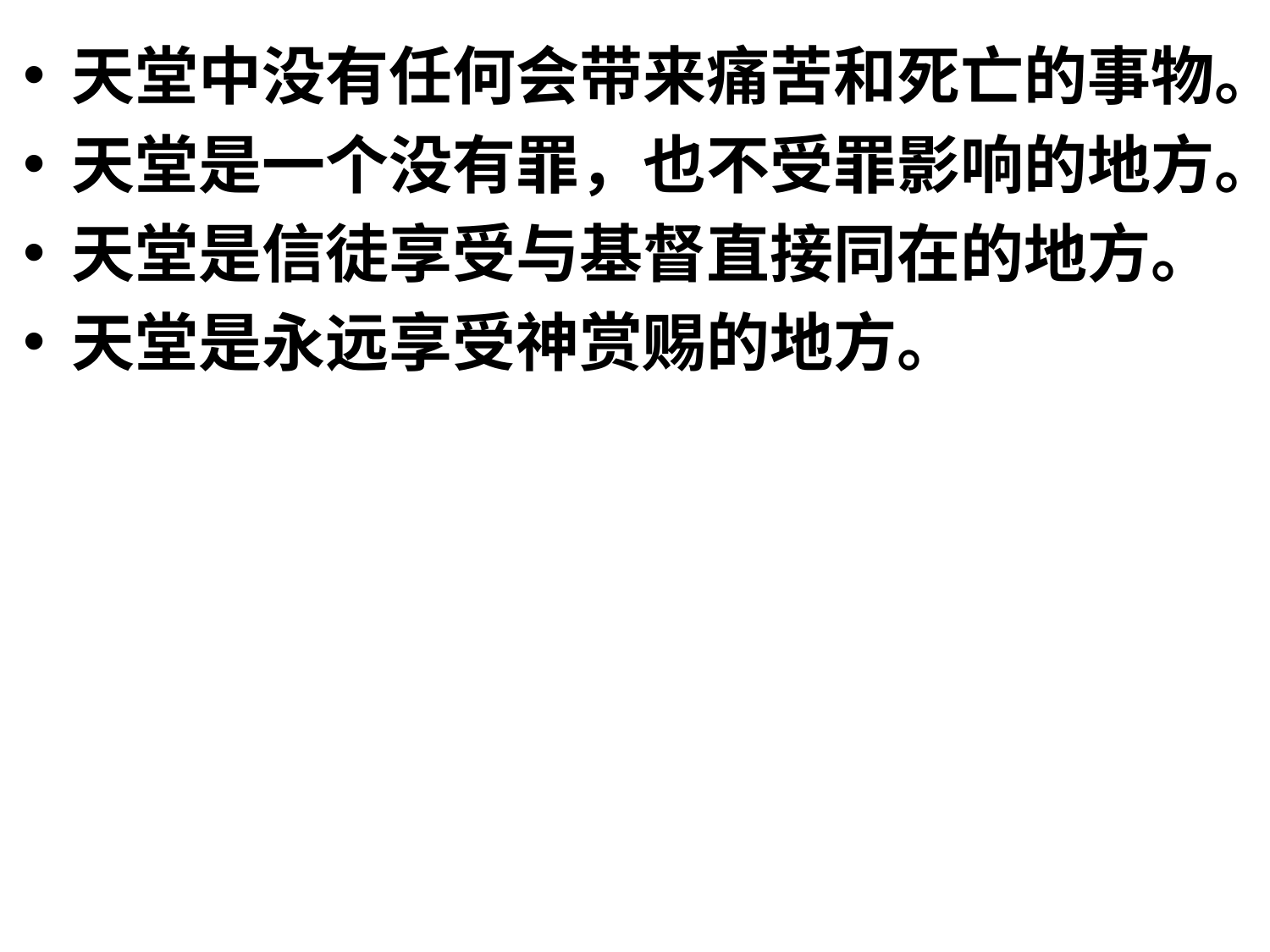

天堂中没有任何会带来痛苦和死亡的事物。
天堂是一个没有罪，也不受罪影响的地方。
天堂是信徒享受与基督直接同在的地方。
天堂是永远享受神赏赐的地方。